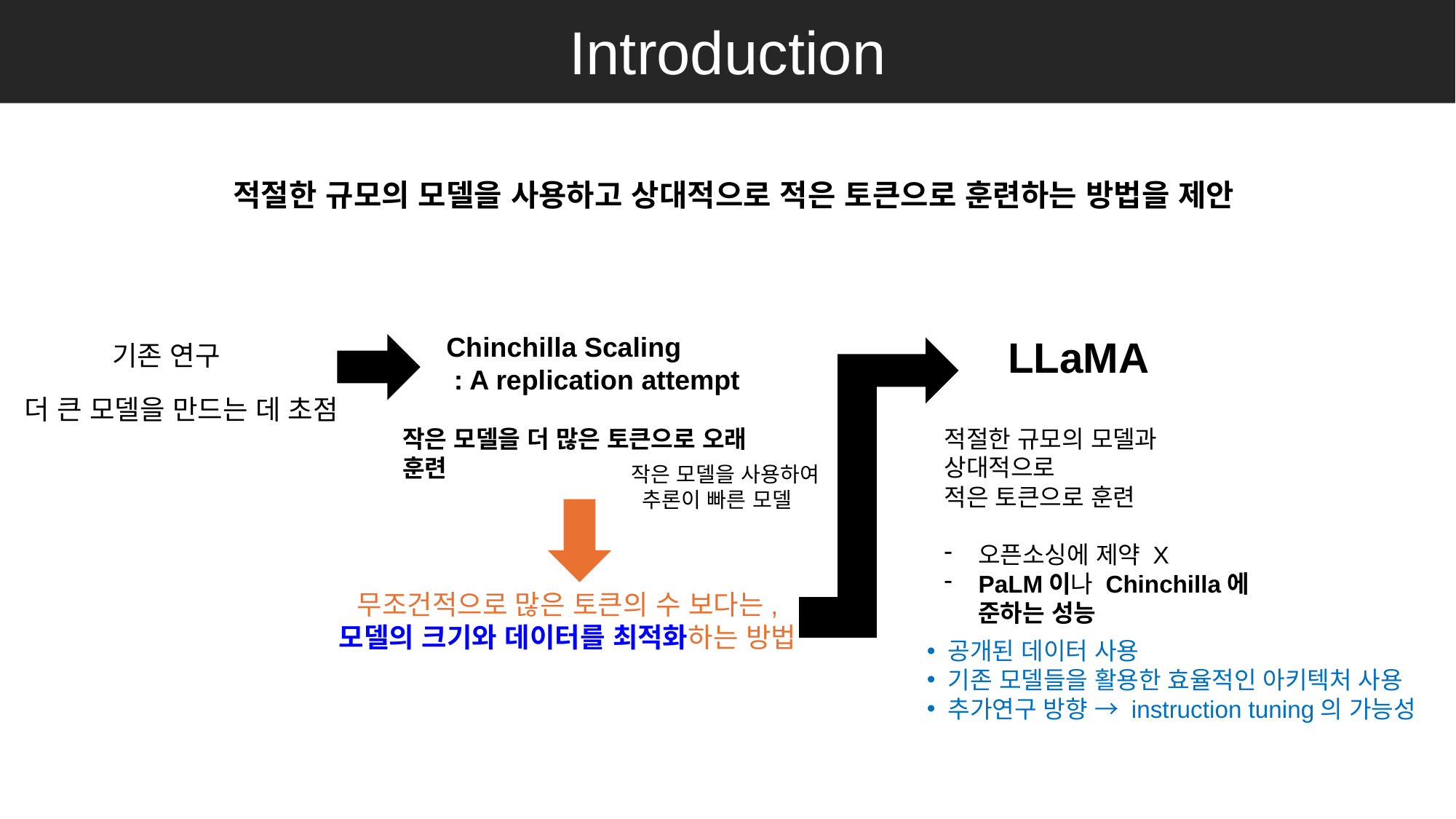

Introduction
적절한 규모의 모델을 사용하고 상대적으로 적은 토큰으로 훈련하는 방법을 제안
Chinchilla Scaling
 : A replication attempt
LLaMA
기존 연구

더 큰 모델을 만드는 데 초점
적절한 규모의 모델과 상대적으로
적은 토큰으로 훈련

오픈소싱에 제약 X
PaLM이나 Chinchilla에 준하는 성능
작은 모델을 더 많은 토큰으로 오래 훈련
작은 모델을 사용하여
 추론이 빠른 모델

무조건적으로 많은 토큰의 수 보다는,
모델의 크기와 데이터를 최적화하는 방법

 공개된 데이터 사용
 기존 모델들을 활용한 효율적인 아키텍처 사용
 추가연구 방향 → instruction tuning의 가능성